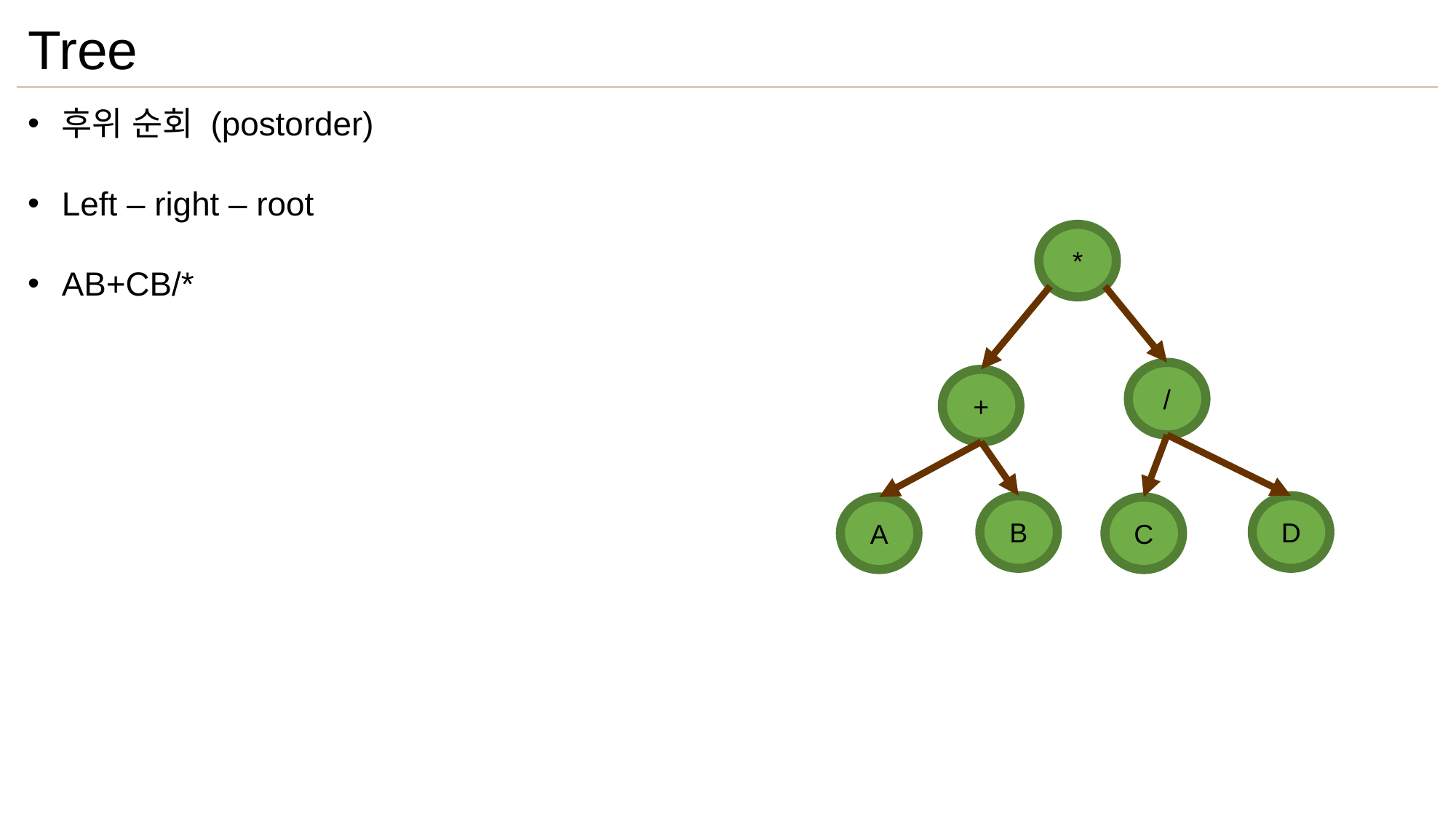

Tree
후위 순회 (postorder)

Left – right – root

AB+CB/*
*
/
+
B
D
A
C